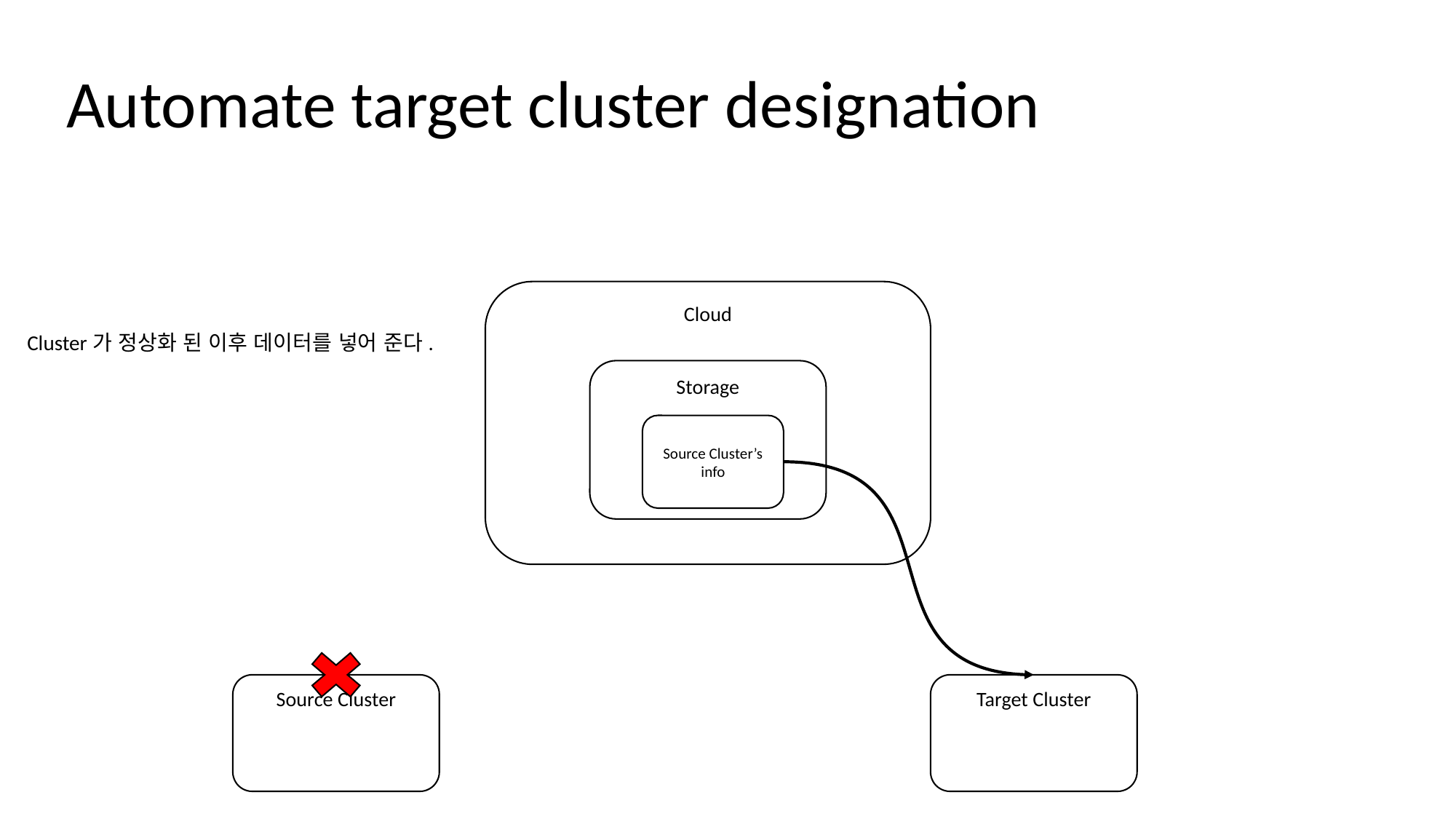

Automate target cluster designation
Cloud
Cluster가 정상화 된 이후 데이터를 넣어 준다.
Storage
Source Cluster’s info

Source Cluster
Target Cluster